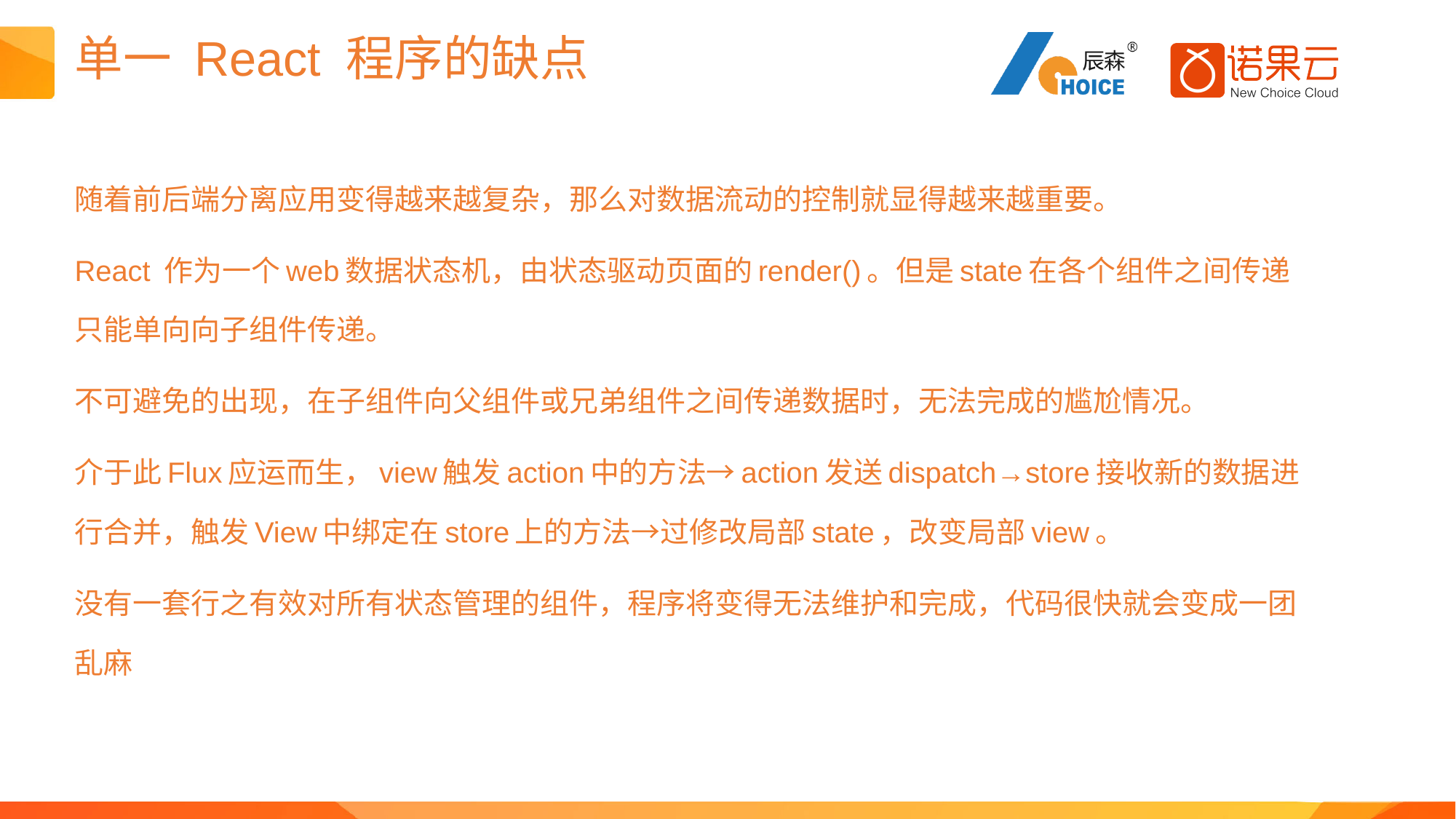

# 单一 React 程序的缺点
随着前后端分离应用变得越来越复杂，那么对数据流动的控制就显得越来越重要。
React 作为一个web数据状态机，由状态驱动页面的render()。但是state在各个组件之间传递只能单向向子组件传递。
不可避免的出现，在子组件向父组件或兄弟组件之间传递数据时，无法完成的尴尬情况。
介于此Flux应运而生，view触发action中的方法→action发送dispatch→store接收新的数据进行合并，触发View中绑定在store上的方法→过修改局部state，改变局部view。
没有一套行之有效对所有状态管理的组件，程序将变得无法维护和完成，代码很快就会变成一团乱麻